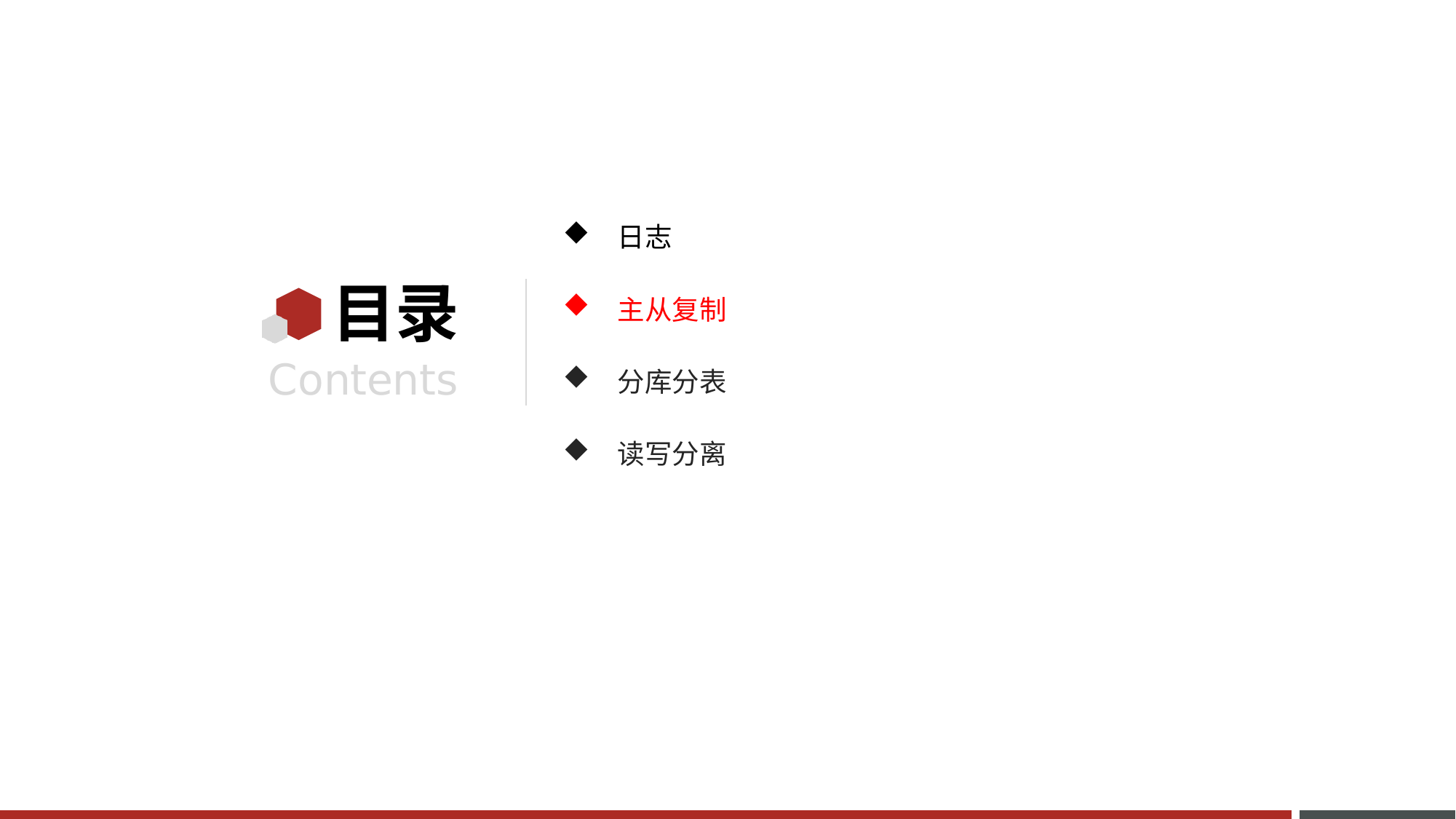

日志
# 目录
Contents

主从复制

分库分表
读写分离